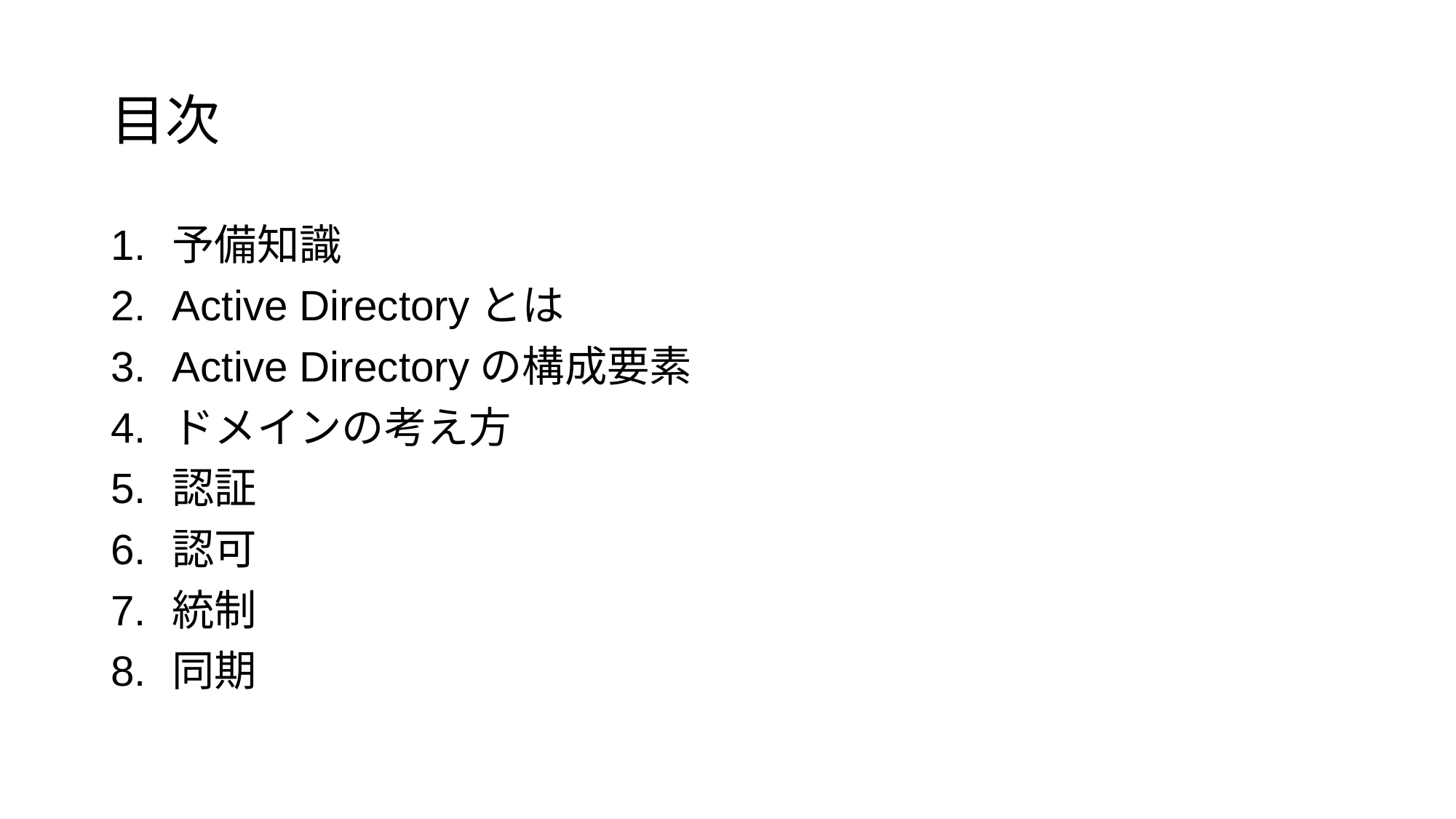

# 目次
予備知識
Active Directoryとは
Active Directoryの構成要素
ドメインの考え方
認証
認可
統制
同期